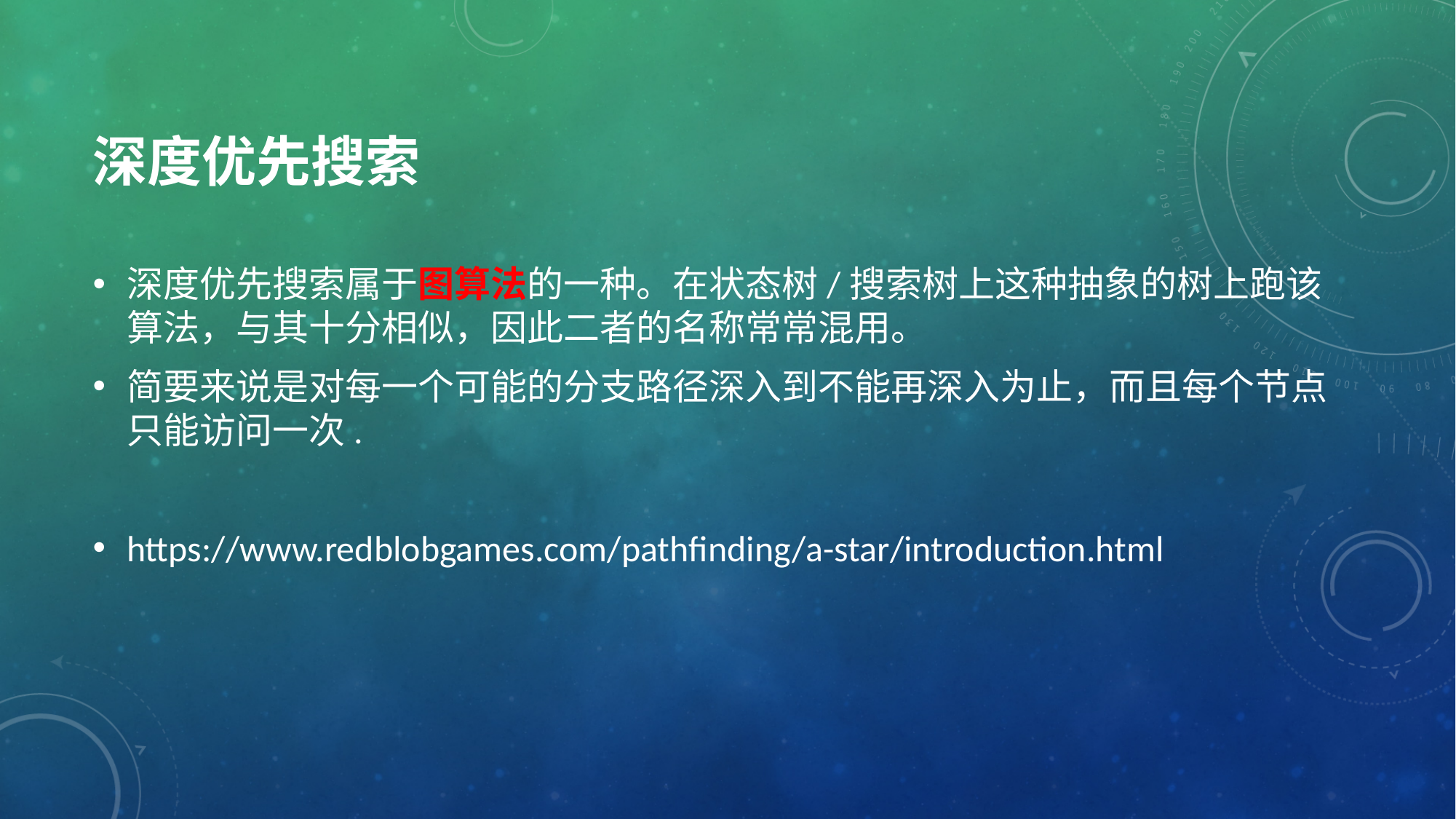

# 深度优先搜索
深度优先搜索属于图算法的一种。在状态树/搜索树上这种抽象的树上跑该算法，与其十分相似，因此二者的名称常常混用。
简要来说是对每一个可能的分支路径深入到不能再深入为止，而且每个节点只能访问一次.

https://www.redblobgames.com/pathfinding/a-star/introduction.html